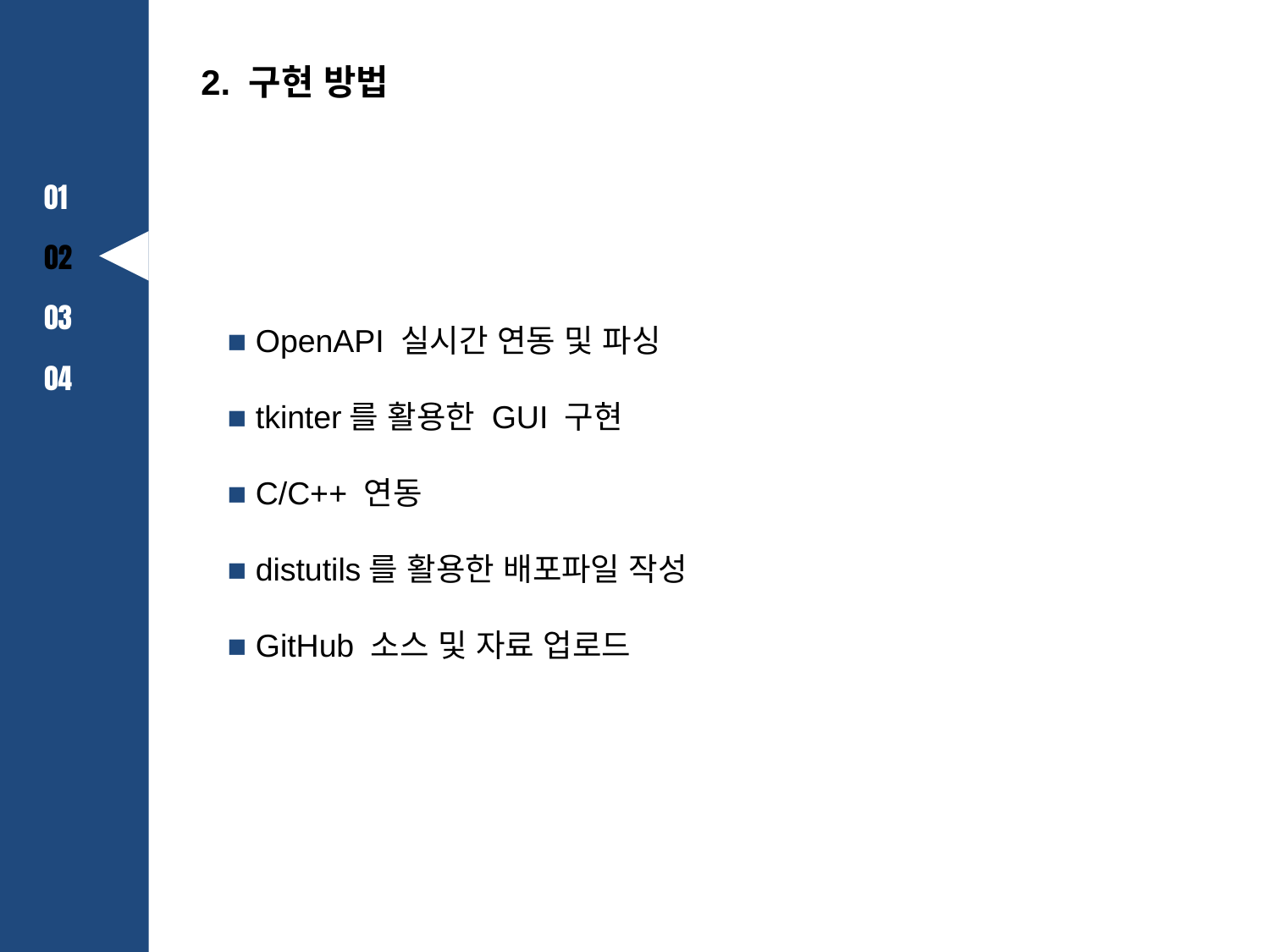

2. 구현 방법
01

02

■ OpenAPI 실시간 연동 및 파싱

■ tkinter를 활용한 GUI 구현

■ C/C++ 연동

■ distutils를 활용한 배포파일 작성

■ GitHub 소스 및 자료 업로드
03
04